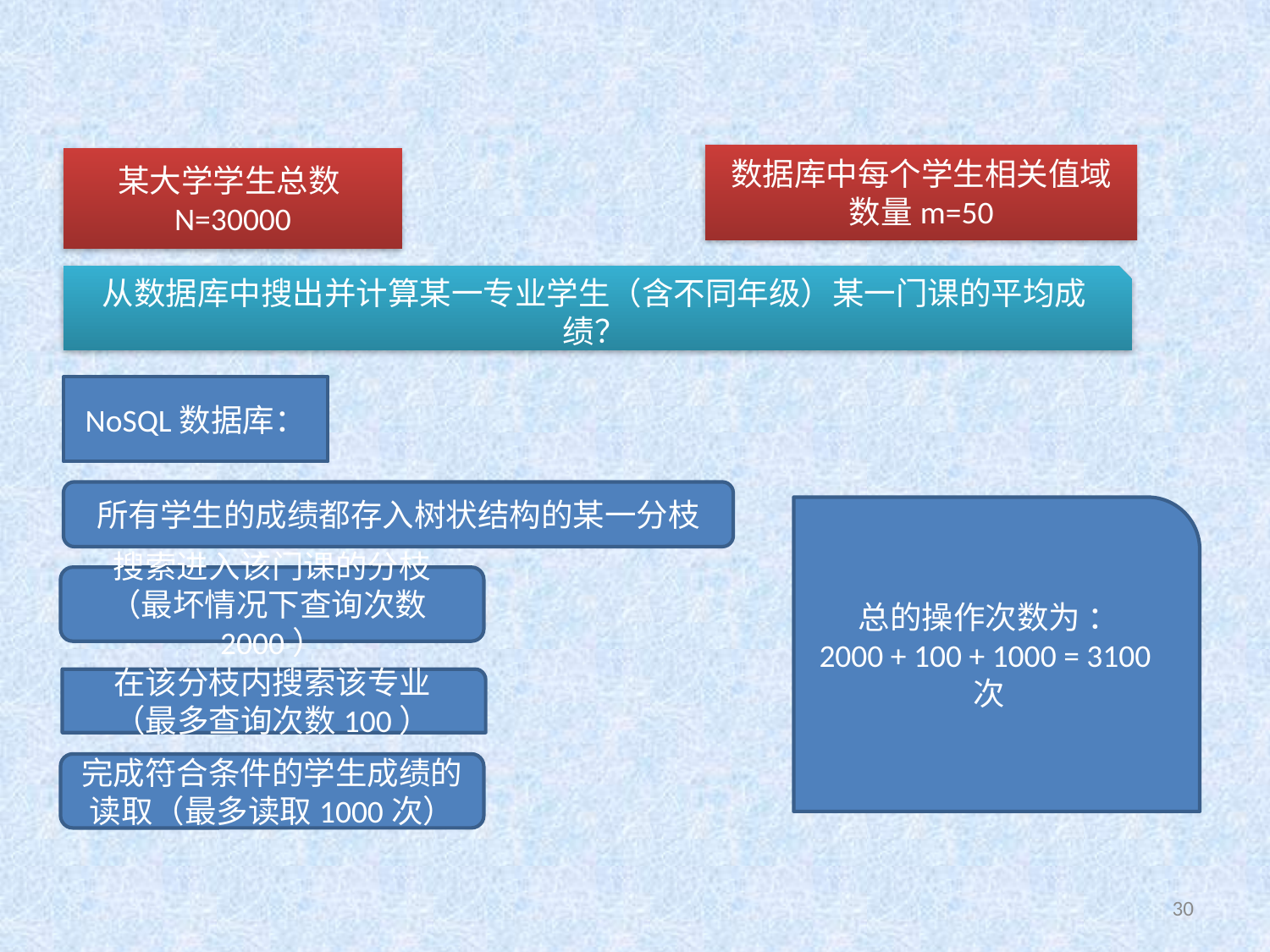

数据库中每个学生相关值域数量m=50
某大学学生总数N=30000
从数据库中搜出并计算某一专业学生（含不同年级）某一门课的平均成绩？
NoSQL数据库：
所有学生的成绩都存入树状结构的某一分枝
总的操作次数为 ：
2000 + 100 + 1000 = 3100次
搜索进入该门课的分枝
（最坏情况下查询次数2000）
在该分枝内搜索该专业
（最多查询次数100）
完成符合条件的学生成绩的读取（最多读取1000次）
30